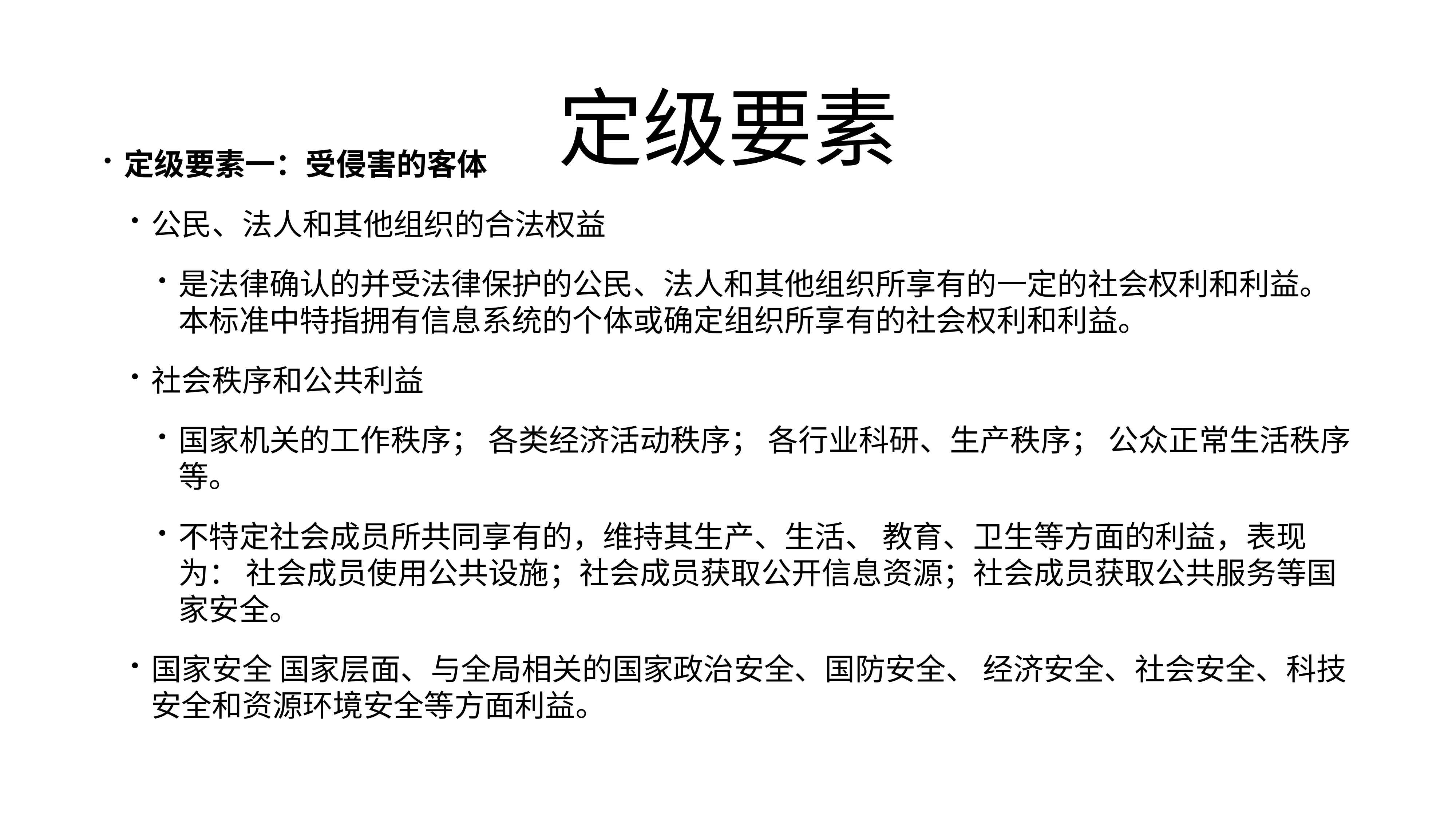

# 定级要素
定级要素一：受侵害的客体
公民、法人和其他组织的合法权益
是法律确认的并受法律保护的公民、法人和其他组织所享有的一定的社会权利和利益。本标准中特指拥有信息系统的个体或确定组织所享有的社会权利和利益。
社会秩序和公共利益
国家机关的工作秩序； 各类经济活动秩序； 各行业科研、生产秩序； 公众正常生活秩序等。
不特定社会成员所共同享有的，维持其生产、生活、 教育、卫生等方面的利益，表现为： 社会成员使用公共设施；社会成员获取公开信息资源；社会成员获取公共服务等国家安全。
国家安全 国家层面、与全局相关的国家政治安全、国防安全、 经济安全、社会安全、科技安全和资源环境安全等方面利益。